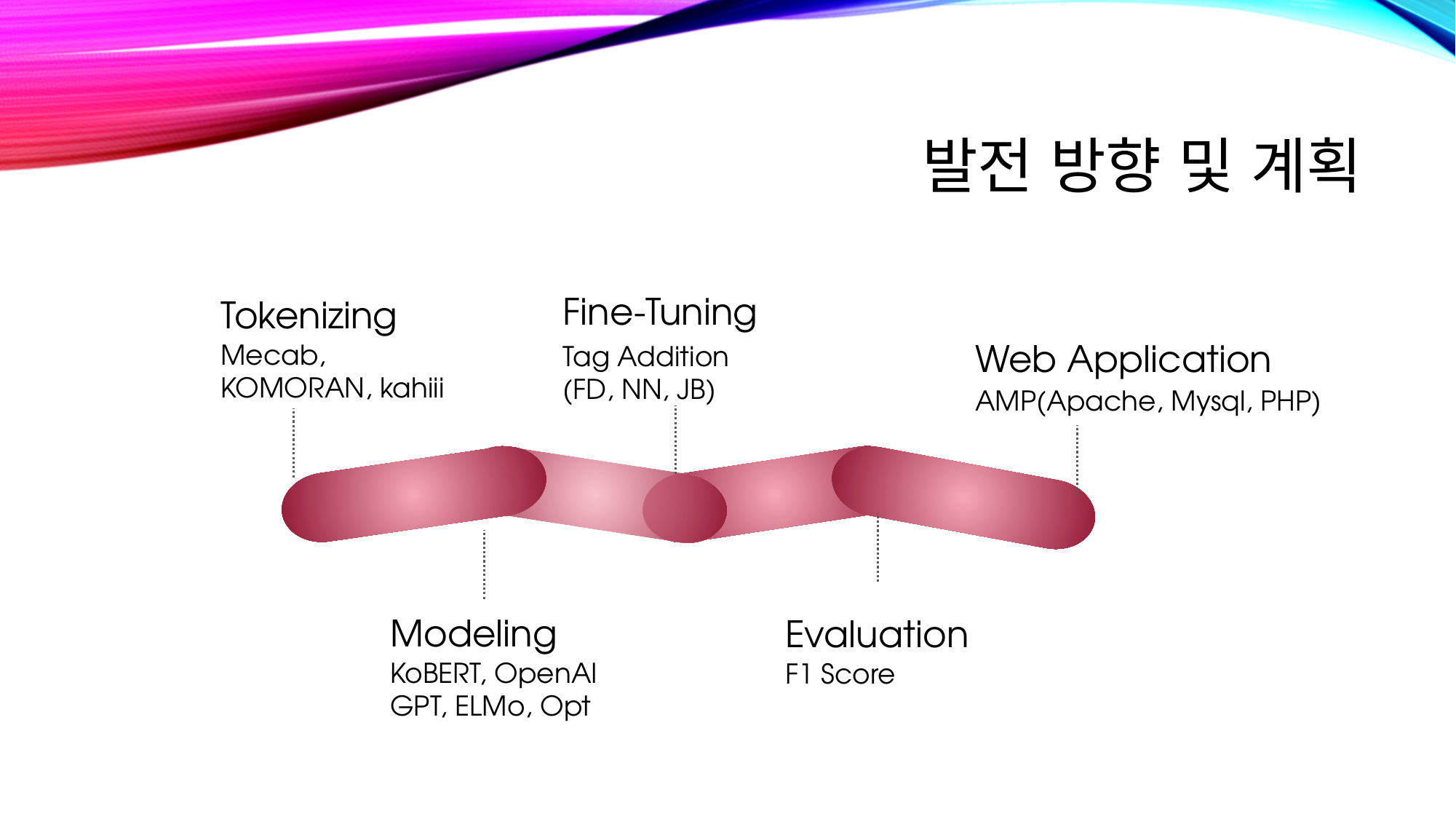

# 발전 방향 및 계획
Fine-Tuning
Tag Addition
(FD, NN, JB)
Tokenizing
Mecab, KOMORAN, kahiii
Web Application
AMP(Apache, Mysql, PHP)

Modeling
KoBERT, OpenAI GPT, ELMo, Opt
Evaluation
F1 Score